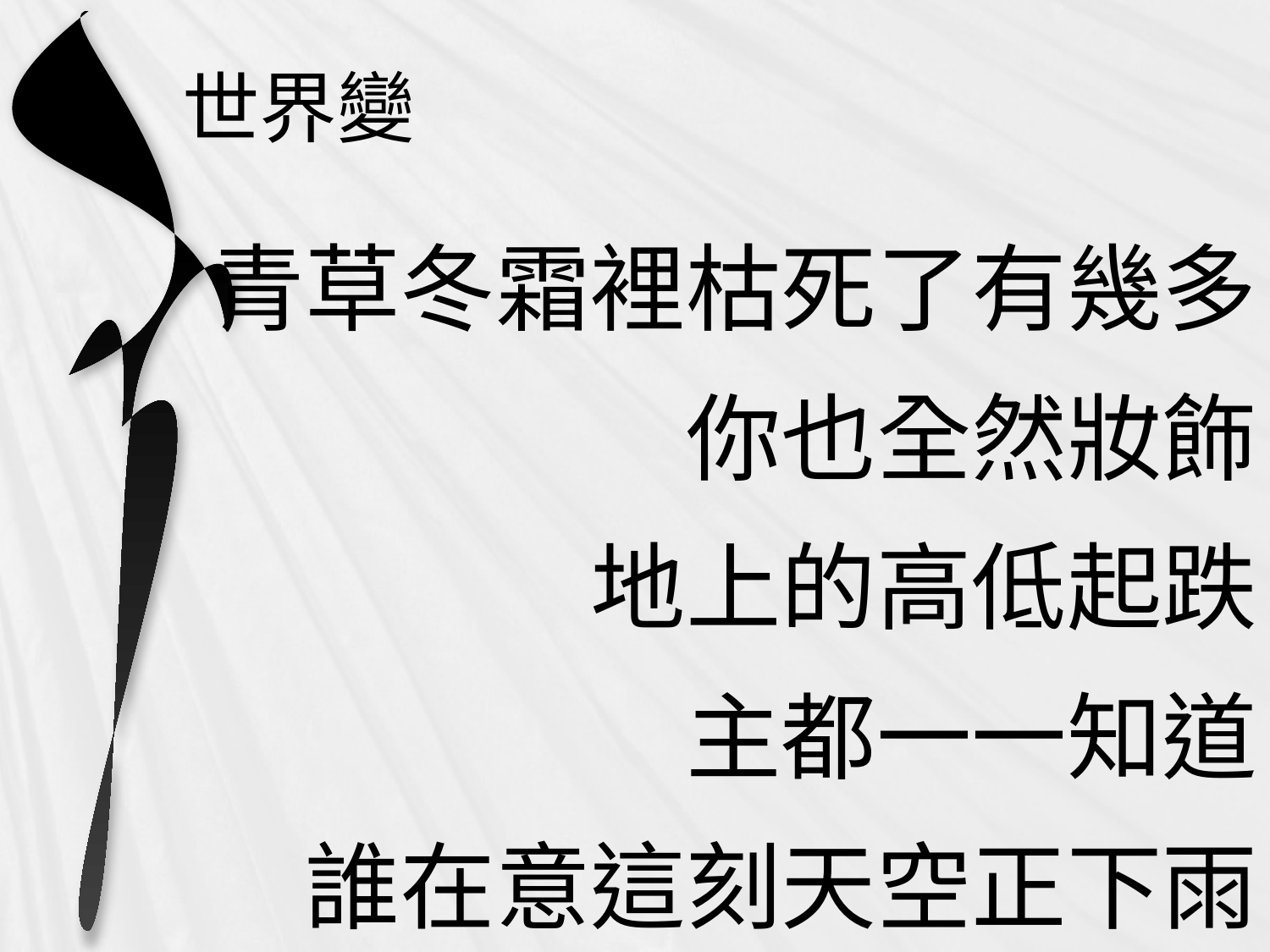

# 世界變
青草冬霜裡枯死了有幾多
你也全然妝飾
地上的高低起跌
主都一一知道
誰在意這刻天空正下雨